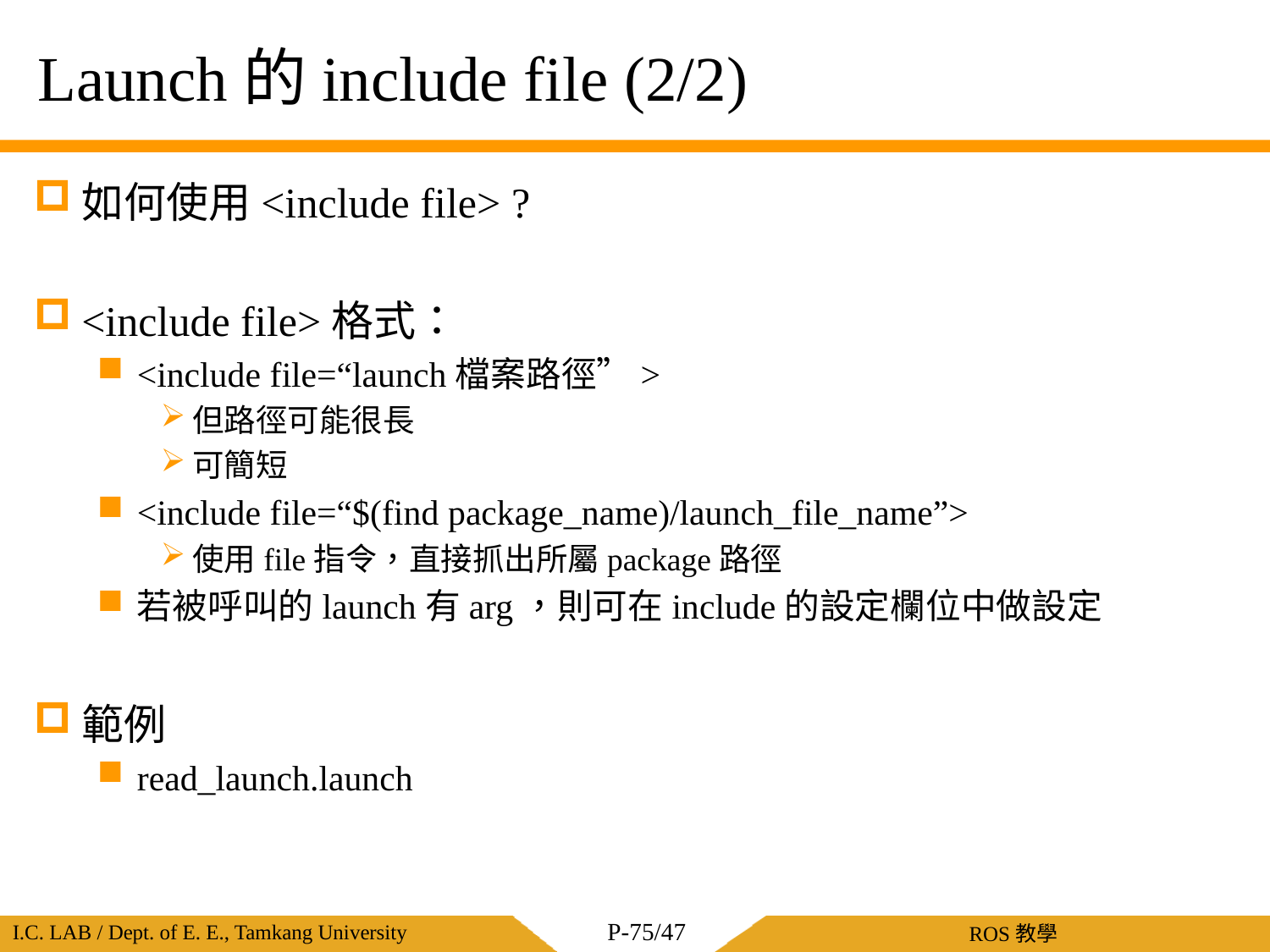

# Launch的include file (2/2)
如何使用<include file> ?

<include file>格式：
<include file=“launch檔案路徑”>
但路徑可能很長
可簡短
<include file=“$(find package_name)/launch_file_name”>
使用file指令，直接抓出所屬package路徑
若被呼叫的launch有arg，則可在include的設定欄位中做設定

範例
read_launch.launch